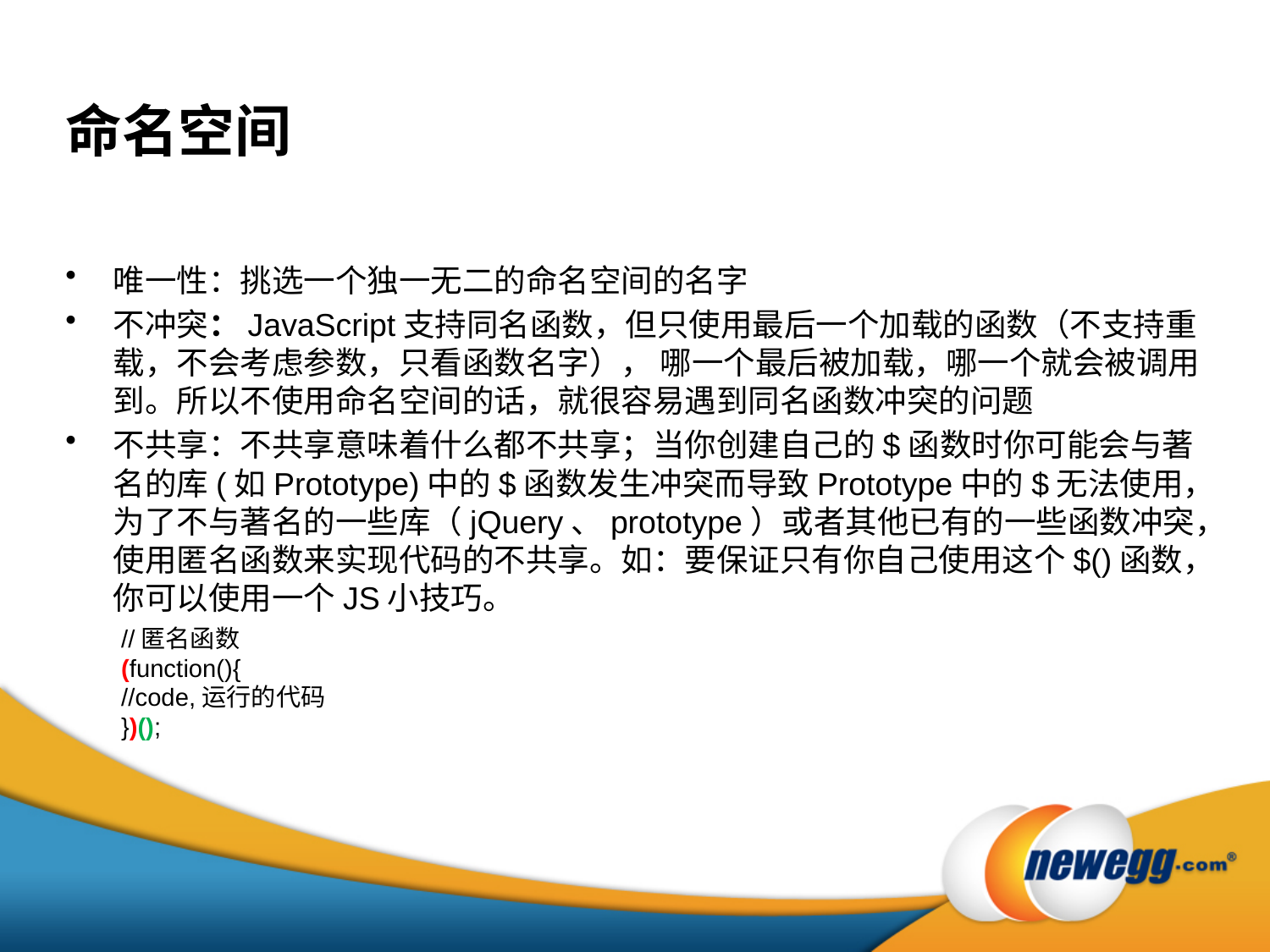

# 命名空间
唯一性：挑选一个独一无二的命名空间的名字
不冲突：JavaScript支持同名函数，但只使用最后一个加载的函数（不支持重载，不会考虑参数，只看函数名字）， 哪一个最后被加载，哪一个就会被调用到。所以不使用命名空间的话，就很容易遇到同名函数冲突的问题
不共享：不共享意味着什么都不共享；当你创建自己的$函数时你可能会与著名的库(如Prototype)中的$函数发生冲突而导致Prototype中的$无法使用，为了不与著名的一些库（jQuery、prototype）或者其他已有的一些函数冲突，使用匿名函数来实现代码的不共享。如：要保证只有你自己使用这个$()函数，你可以使用一个JS小技巧。
//匿名函数
(function(){
//code,运行的代码
})();